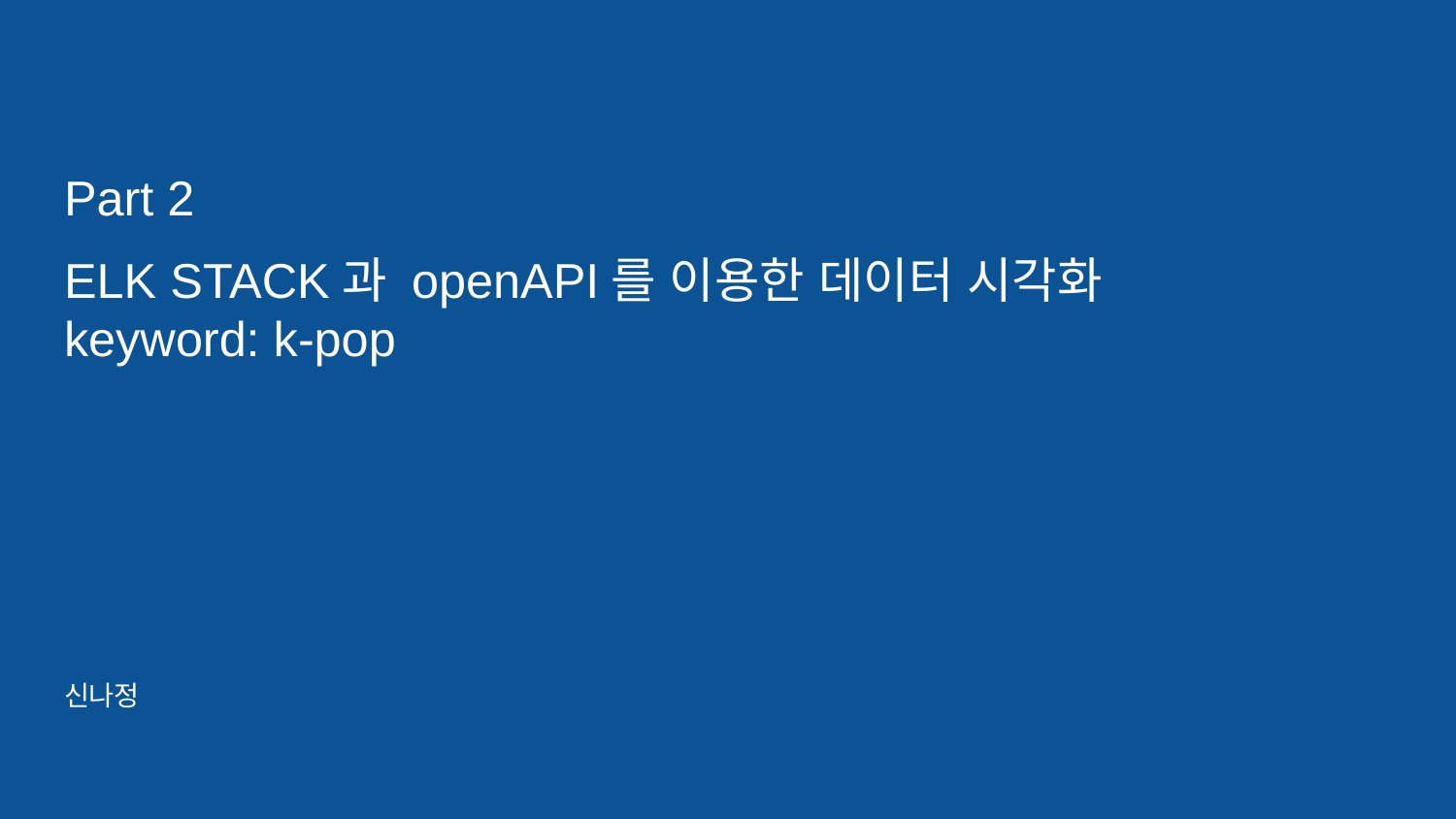

Part 2
ELK STACK과 openAPI를 이용한 데이터 시각화
keyword: k-pop

신나정